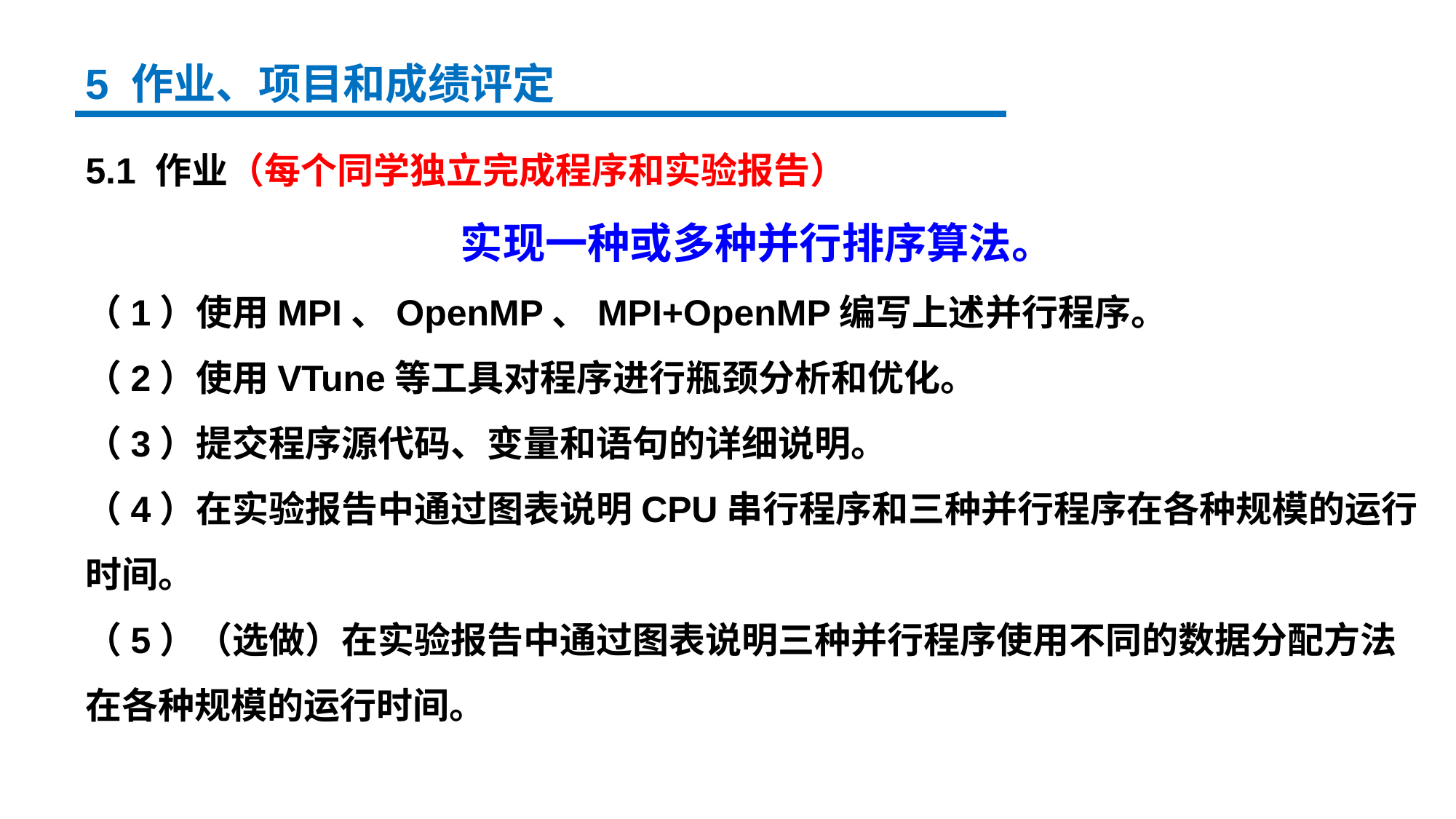

5 作业、项目和成绩评定
5.1 作业（每个同学独立完成程序和实验报告）
实现一种或多种并行排序算法。
（1）使用MPI、OpenMP、MPI+OpenMP编写上述并行程序。
（2）使用VTune等工具对程序进行瓶颈分析和优化。
（3）提交程序源代码、变量和语句的详细说明。
（4）在实验报告中通过图表说明CPU串行程序和三种并行程序在各种规模的运行时间。
（5）（选做）在实验报告中通过图表说明三种并行程序使用不同的数据分配方法在各种规模的运行时间。